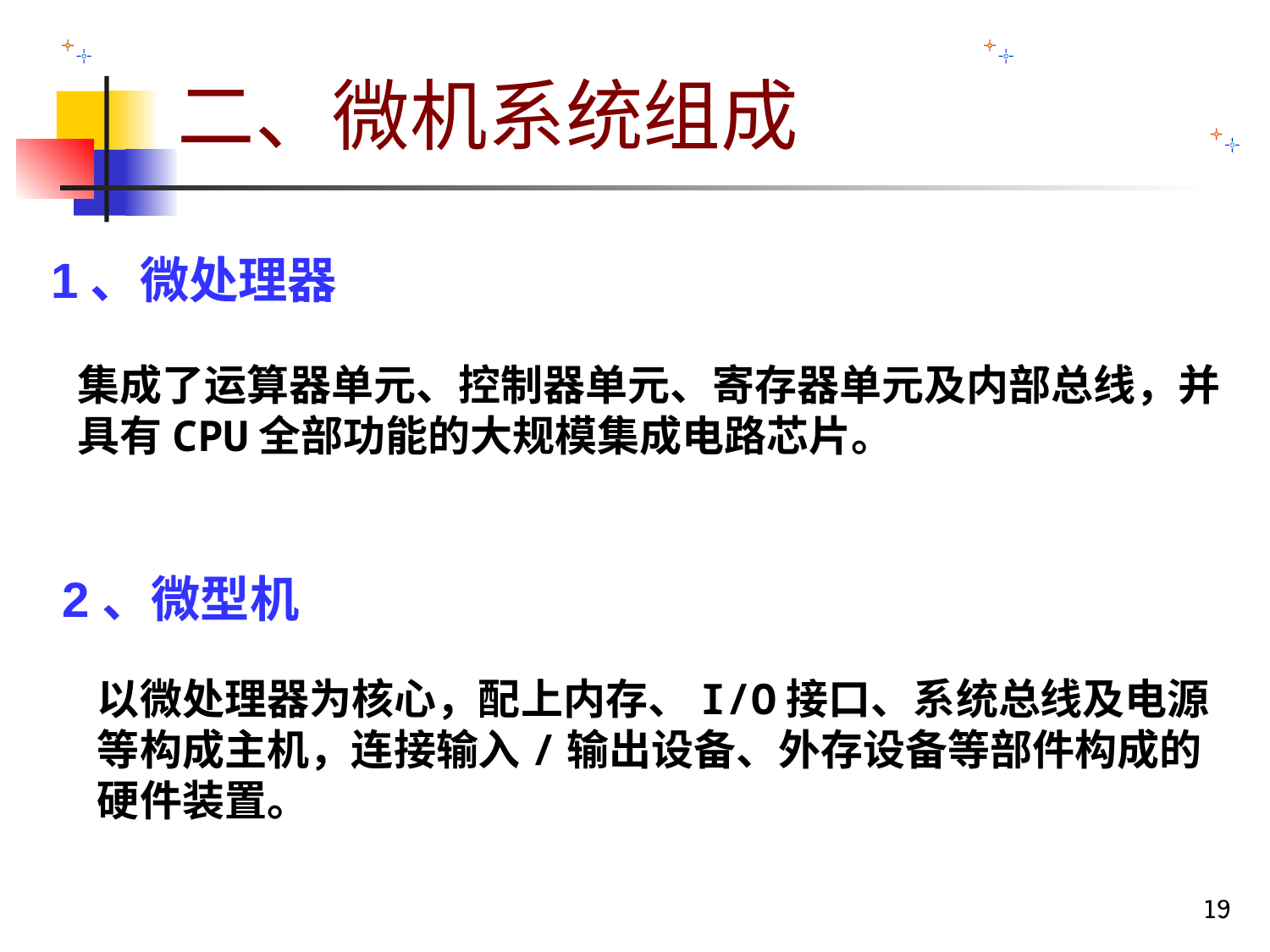

# 二、微机系统组成
1、微处理器
集成了运算器单元、控制器单元、寄存器单元及内部总线，并具有CPU全部功能的大规模集成电路芯片。
2、微型机
以微处理器为核心，配上内存、I/O接口、系统总线及电源等构成主机，连接输入/输出设备、外存设备等部件构成的硬件装置。
19